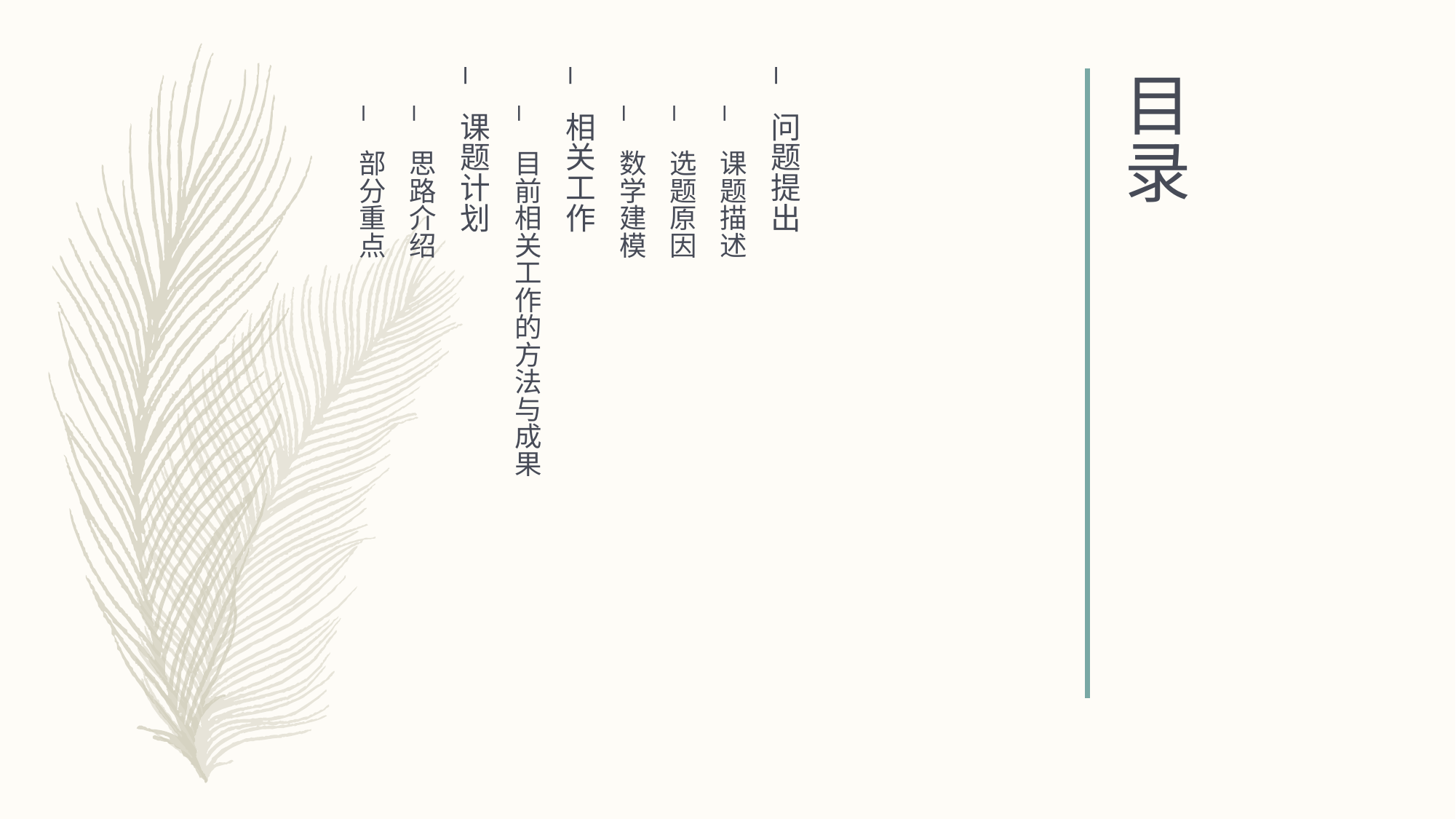

# 目录
问题提出
课题描述
选题原因
数学建模
相关工作
目前相关工作的方法与成果
课题计划
思路介绍
部分重点